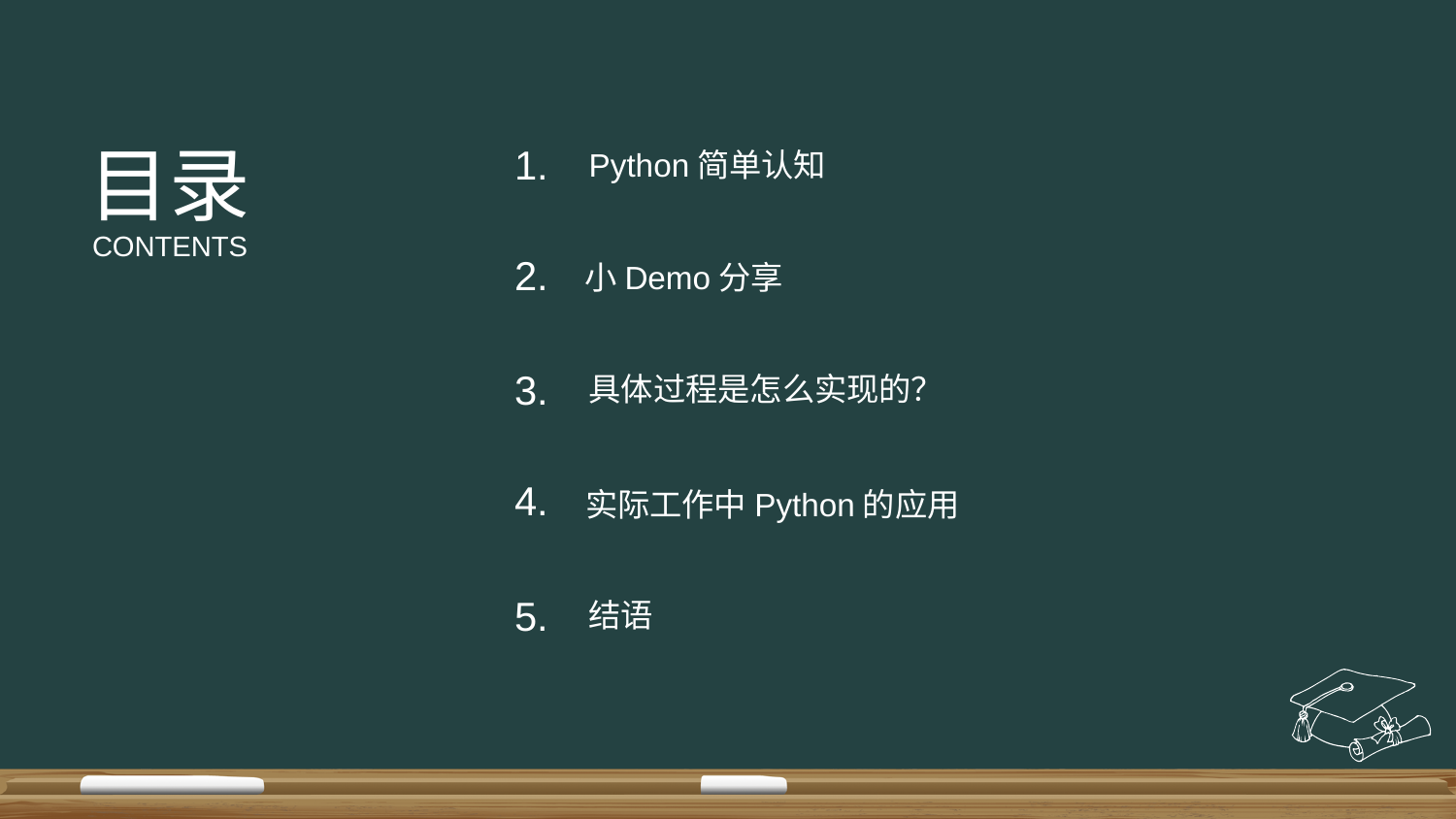

目录
CONTENTS
1.
Python简单认知
2.
小Demo分享
3.
具体过程是怎么实现的？
4.
实际工作中Python的应用
5.
结语